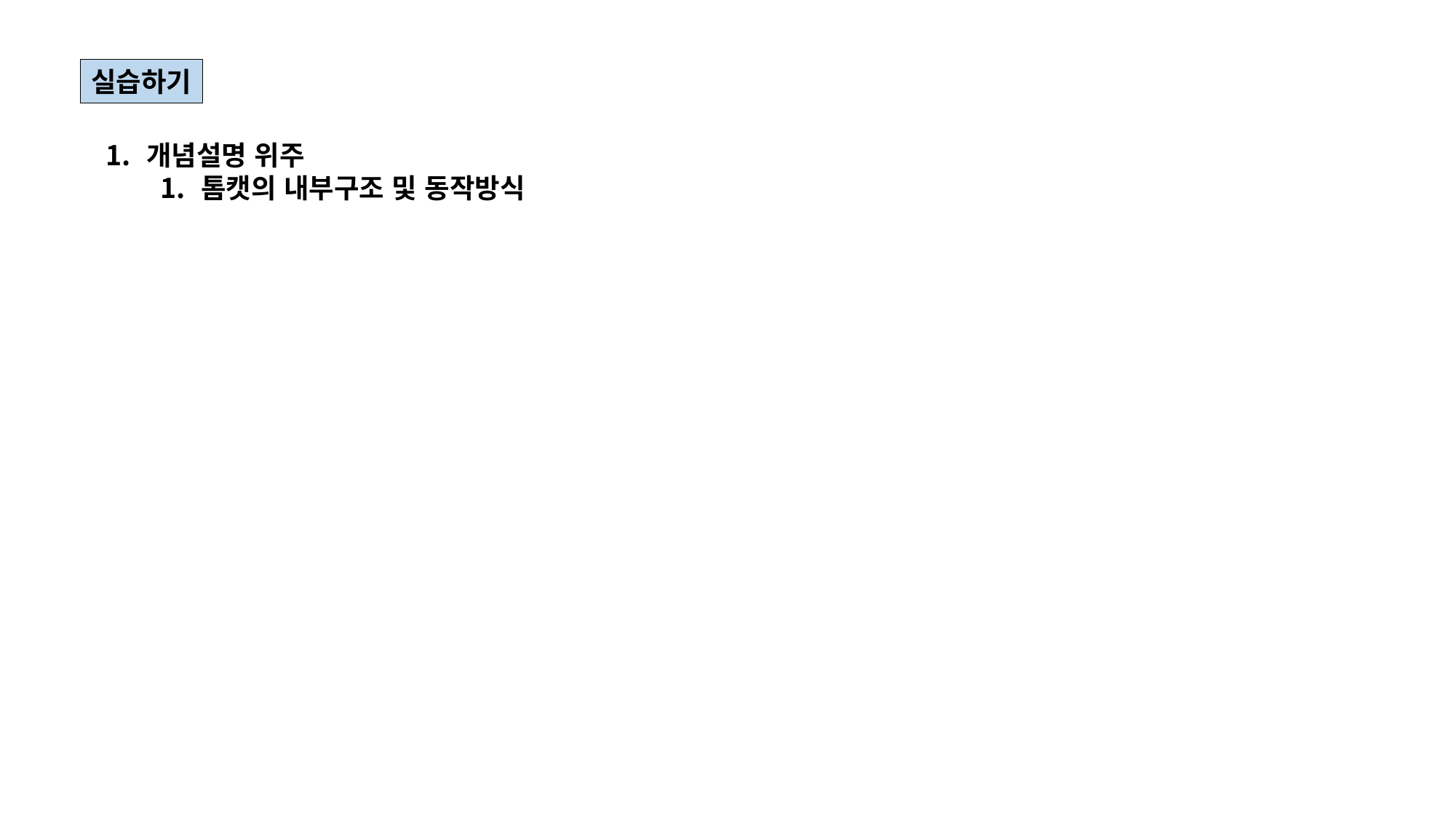

실습하기
개념설명 위주
톰캣의 내부구조 및 동작방식